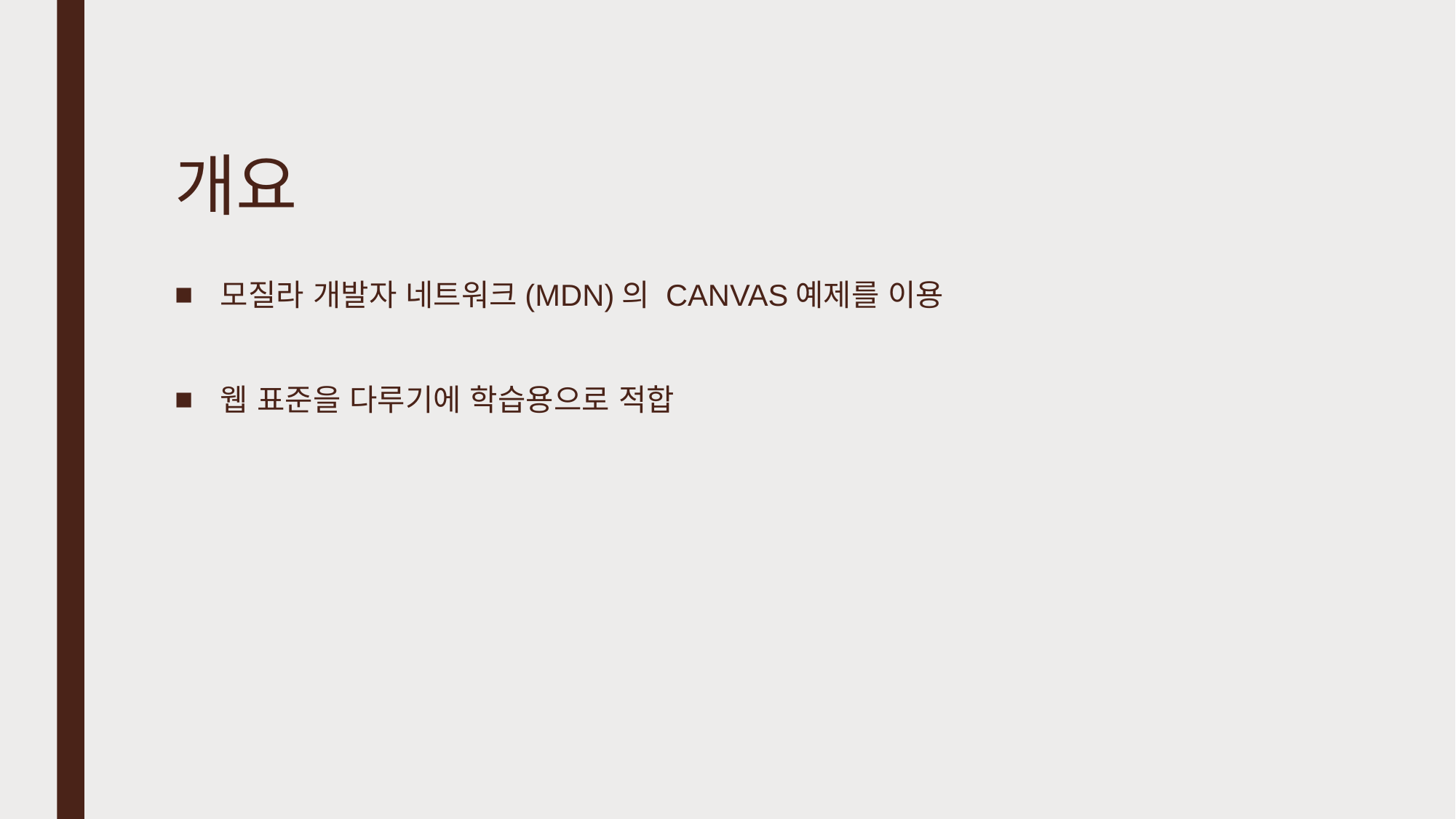

# 개요
모질라 개발자 네트워크(MDN)의 CANVAS예제를 이용

웹 표준을 다루기에 학습용으로 적합